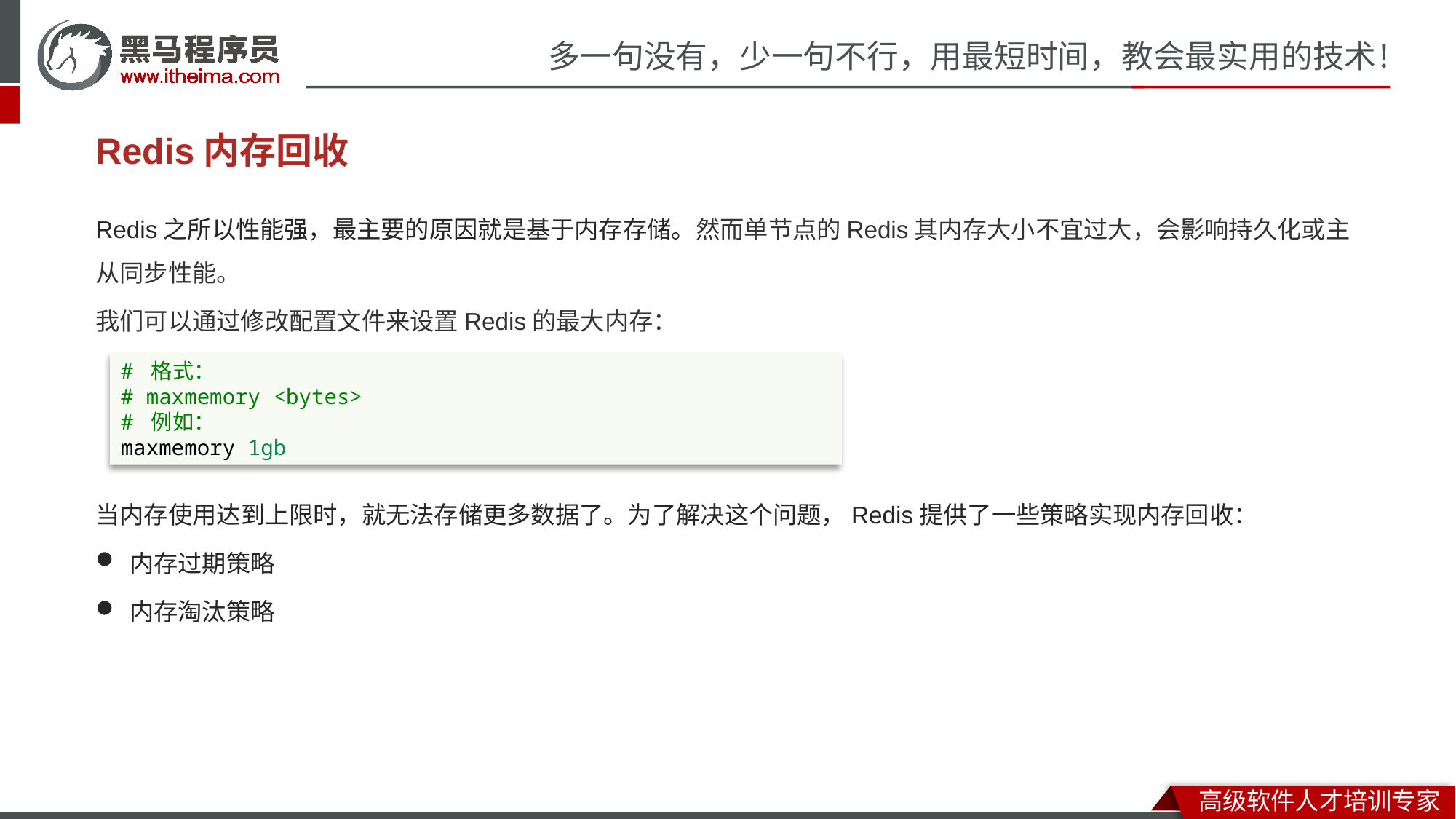

# Redis内存回收
Redis之所以性能强，最主要的原因就是基于内存存储。然而单节点的Redis其内存大小不宜过大，会影响持久化或主从同步性能。
我们可以通过修改配置文件来设置Redis的最大内存：

当内存使用达到上限时，就无法存储更多数据了。为了解决这个问题，Redis提供了一些策略实现内存回收：
内存过期策略
内存淘汰策略
# 格式：
# maxmemory <bytes>
# 例如：
maxmemory 1gb